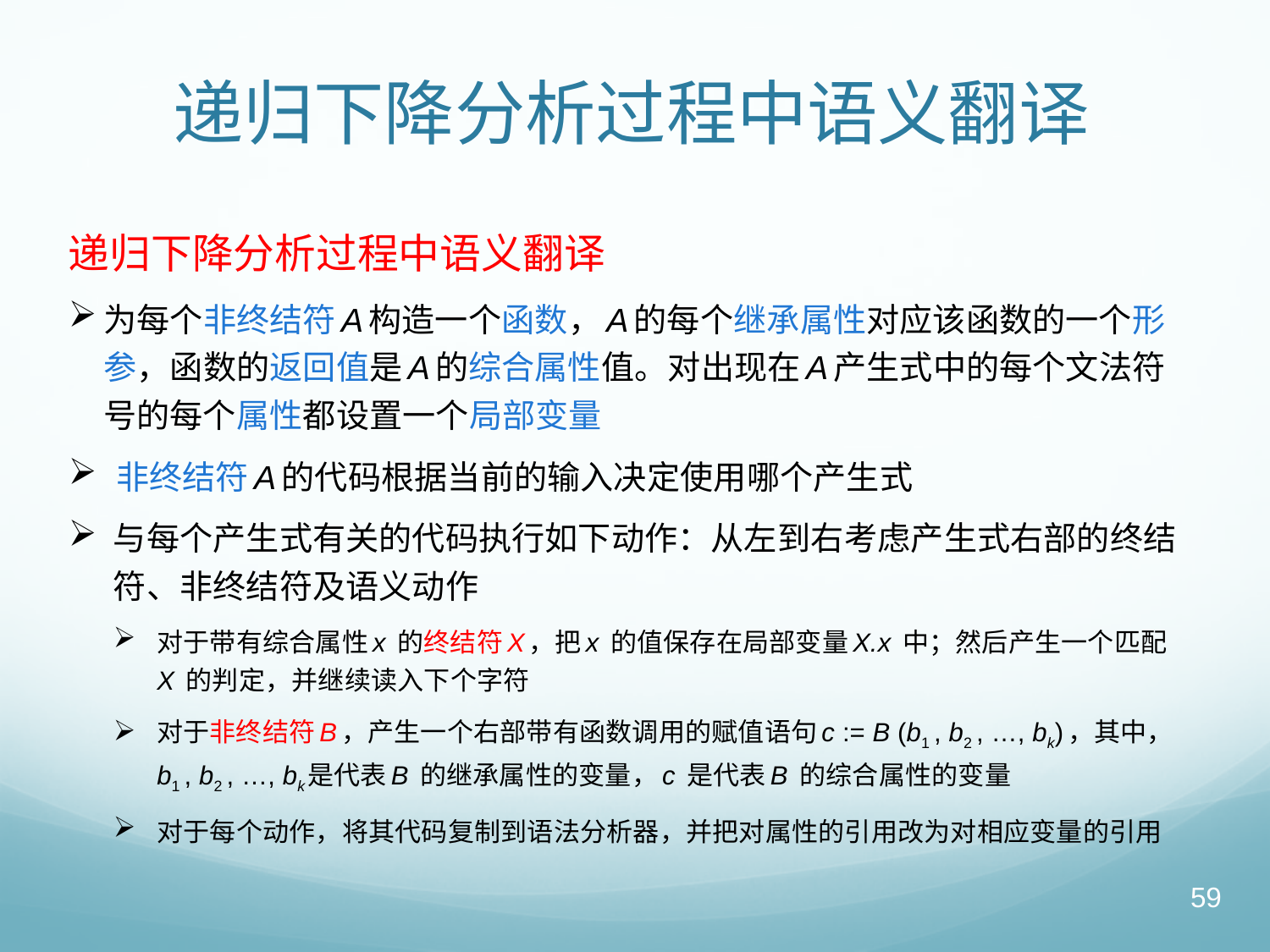

# 递归下降分析过程中语义翻译
递归下降分析过程中语义翻译
为每个非终结符A构造一个函数，A的每个继承属性对应该函数的一个形参，函数的返回值是A的综合属性值。对出现在A产生式中的每个文法符号的每个属性都设置一个局部变量
 非终结符A的代码根据当前的输入决定使用哪个产生式
与每个产生式有关的代码执行如下动作：从左到右考虑产生式右部的终结符、非终结符及语义动作
对于带有综合属性x 的终结符X，把x 的值保存在局部变量X.x 中；然后产生一个匹配 X 的判定，并继续读入下个字符
对于非终结符B，产生一个右部带有函数调用的赋值语句c := B (b1 , b2 , …, bk)，其中， b1 , b2 , …, bk是代表B 的继承属性的变量，c 是代表B 的综合属性的变量
对于每个动作，将其代码复制到语法分析器，并把对属性的引用改为对相应变量的引用

59